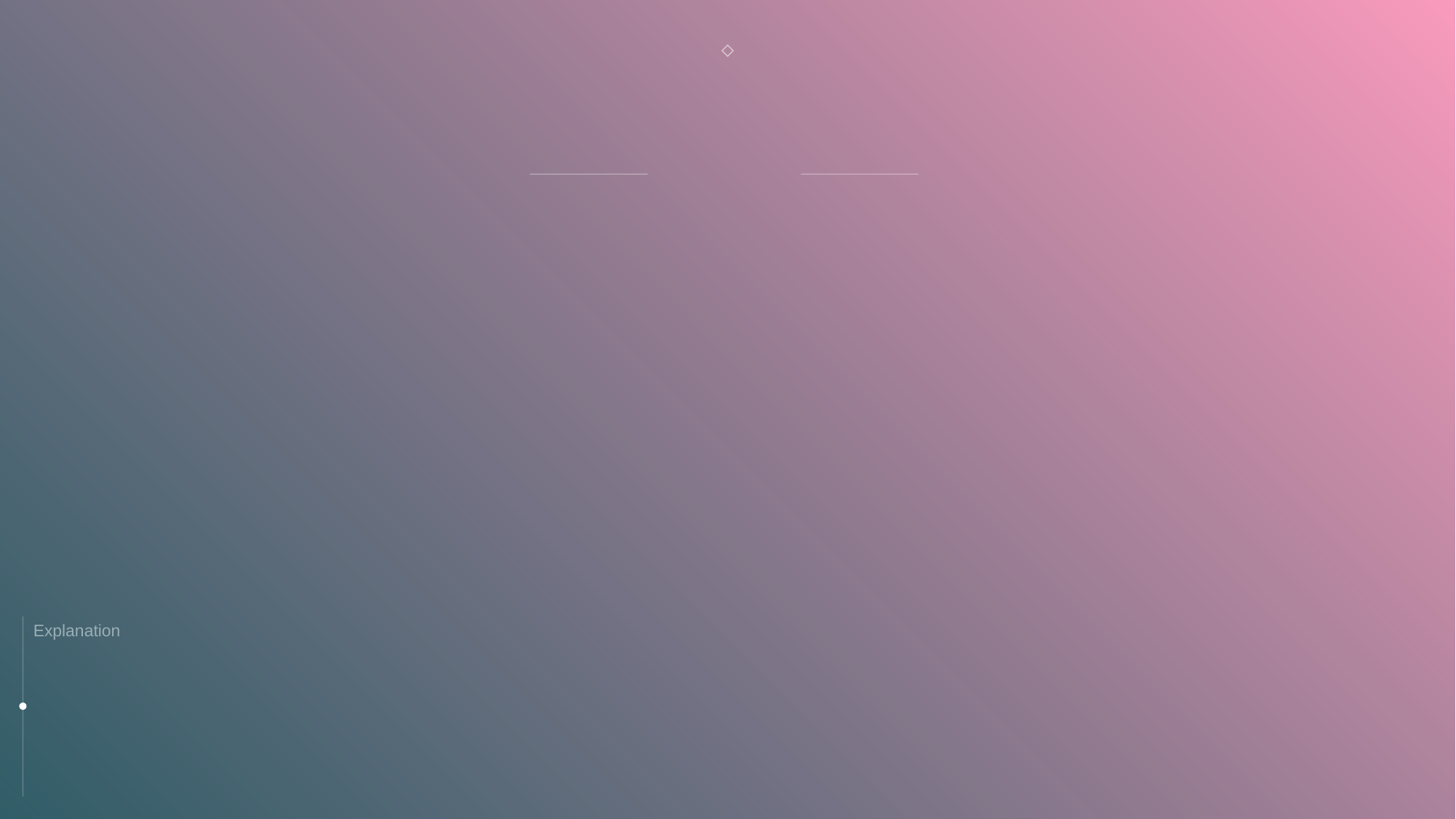

# 주차한 자리 알림
Sub Idea 2
 - 큰 주차장에서 자신이 주차한 자리, 시간, 가격 등을 알 수 있도록 스마트폰과 연동한다.
Explanation
Concept
Function
Practicality
Problem

15